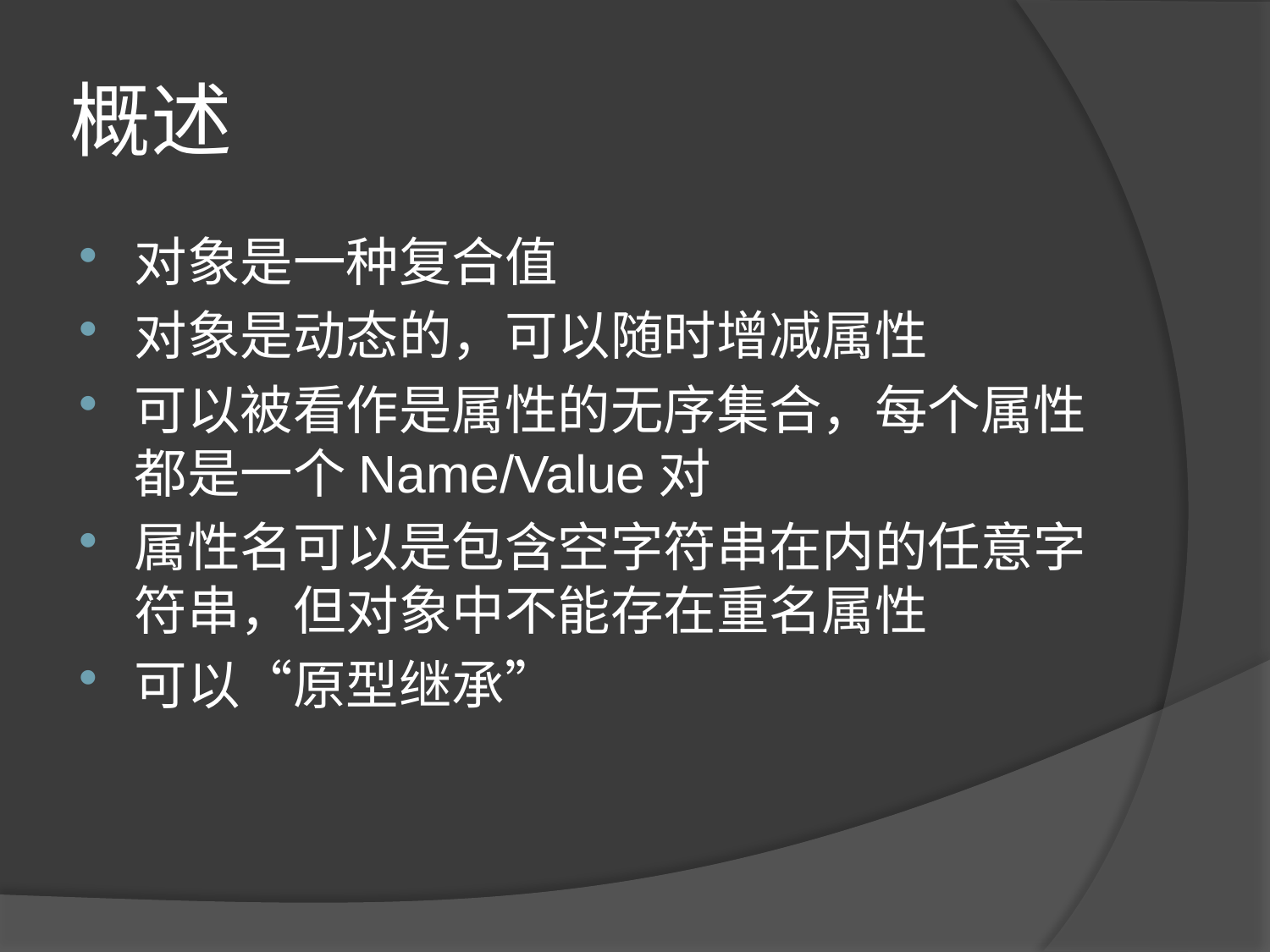

# 概述
对象是一种复合值
对象是动态的，可以随时增减属性
可以被看作是属性的无序集合，每个属性都是一个Name/Value对
属性名可以是包含空字符串在内的任意字符串，但对象中不能存在重名属性
可以“原型继承”